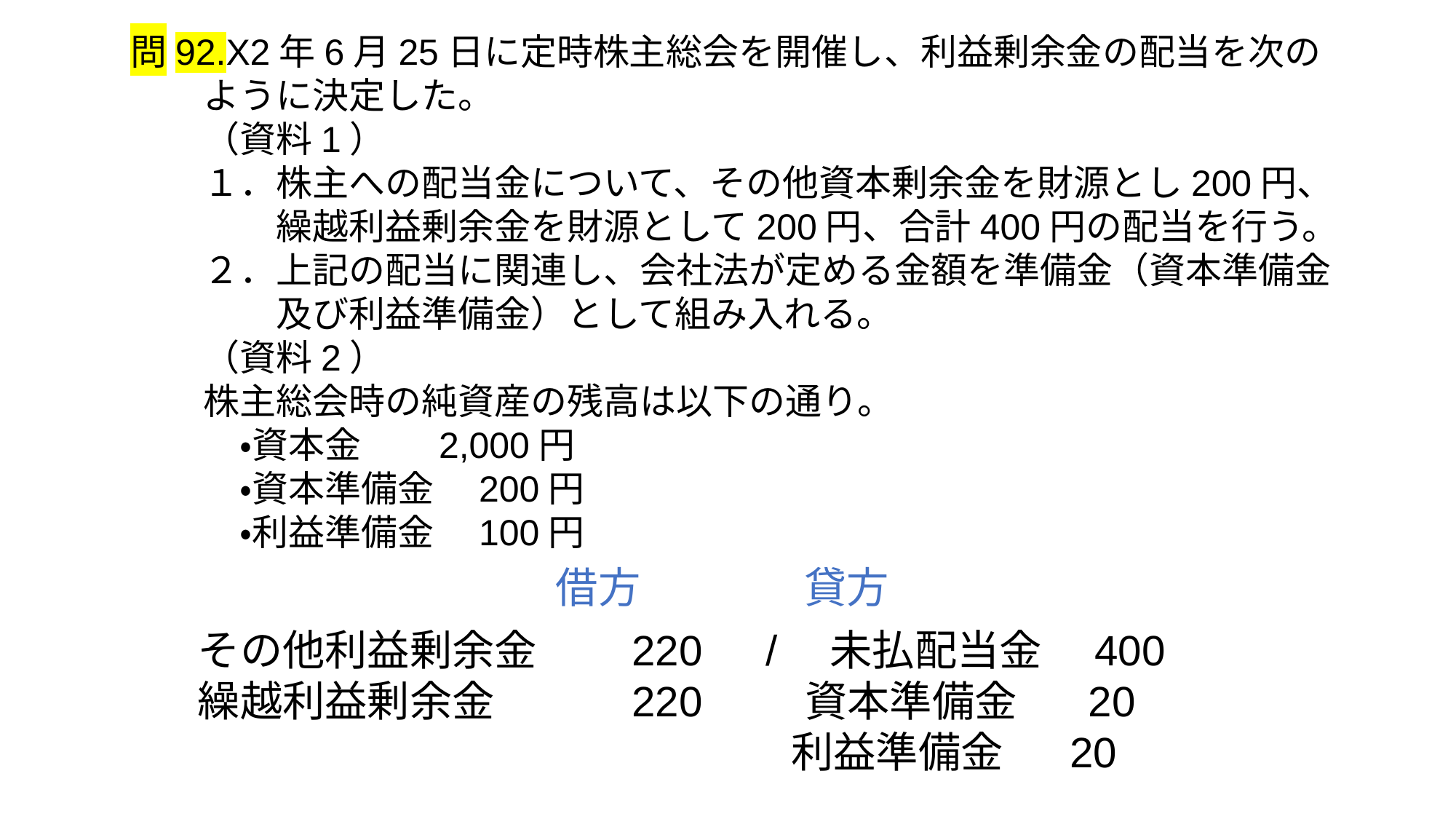

問92.X2年6月25日に定時株主総会を開催し、利益剰余金の配当を次の
　　ように決定した。
　　（資料1）
　　１．株主への配当金について、その他資本剰余金を財源とし200円、
　　　　繰越利益剰余金を財源として200円、合計400円の配当を行う。
　　２．上記の配当に関連し、会社法が定める金額を準備金（資本準備金
　　　　及び利益準備金）として組み入れる。
　　（資料2）
　　株主総会時の純資産の残高は以下の通り。
　　　・資本金　    2,000円
　　　・資本準備金　200円
　　　・利益準備金　100円
借方
貸方
その他利益剰余金　　220　/　未払配当金　400
繰越利益剰余金　　　220 　    資本準備金　  20
　　　　　　　　　　　　　　利益準備金      20